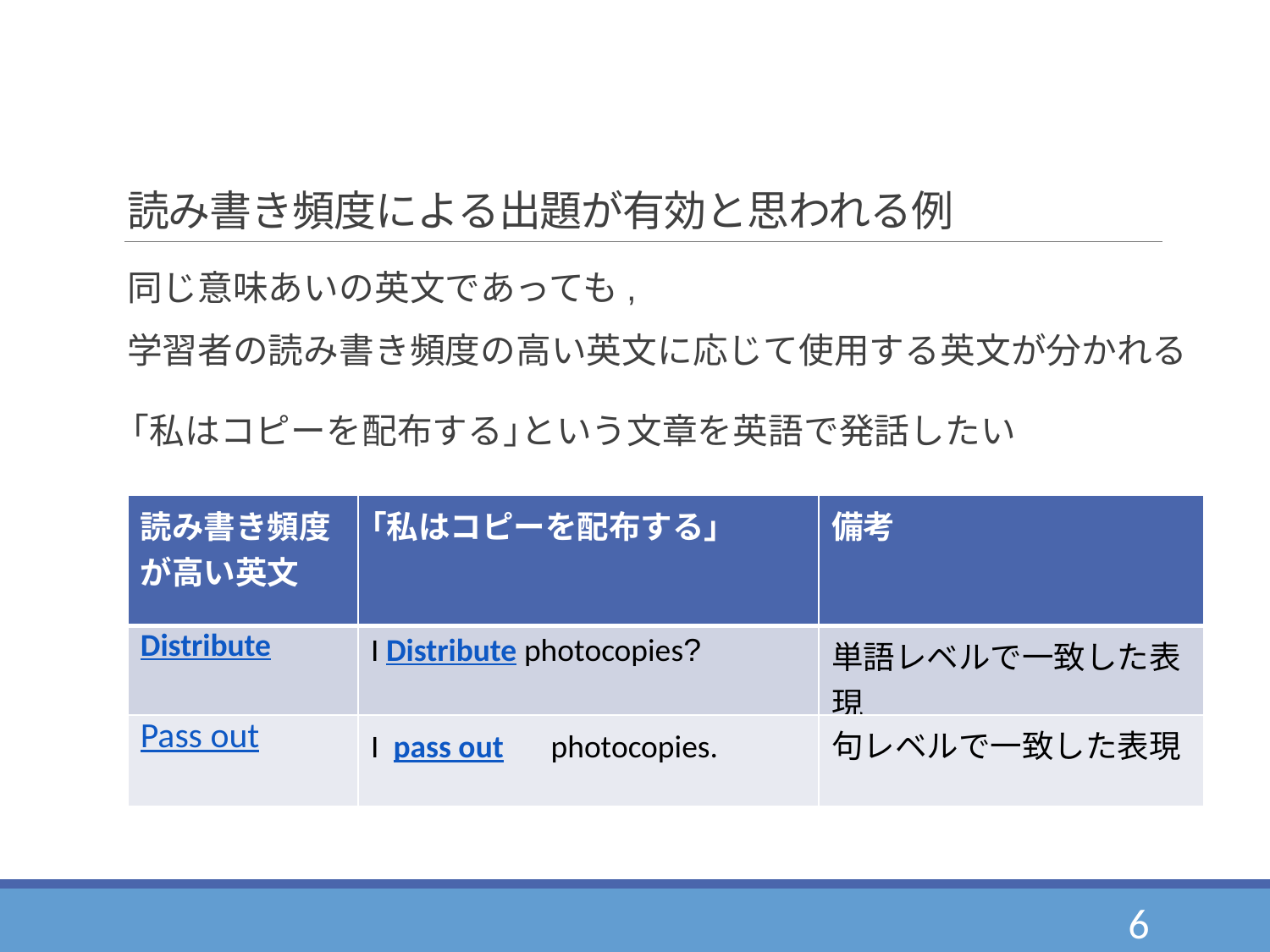

# 読み書き頻度による出題が有効と思われる例
同じ意味あいの英文であっても,
学習者の読み書き頻度の高い英文に応じて使用する英文が分かれる
｢私はコピーを配布する｣という文章を英語で発話したい
| 読み書き頻度が高い英文 | ｢私はコピーを配布する｣ | 備考 |
| --- | --- | --- |
| Distribute | I Distribute photocopies? | 単語レベルで一致した表現 |
| Pass out | I  pass out　photocopies. | 句レベルで一致した表現 |
6